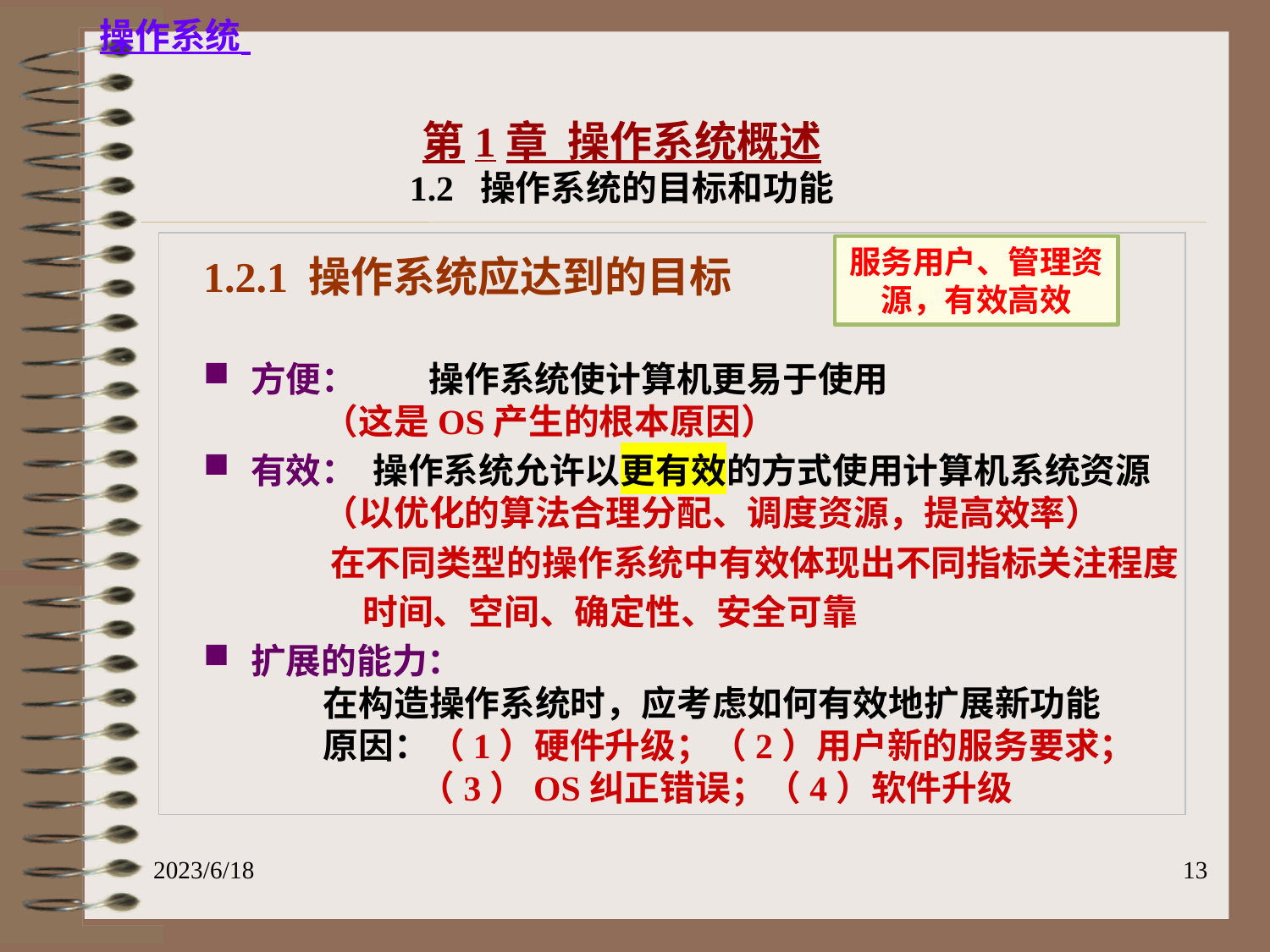

第1章  操作系统概述
1.2  操作系统的目标和功能

服务用户、管理资源，有效高效
1.2.1 操作系统应达到的目标

方便：         操作系统使计算机更易于使用
         （这是OS产生的根本原因）
有效：  操作系统允许以更有效的方式使用计算机系统资源
         （以优化的算法合理分配、调度资源，提高效率）
	在不同类型的操作系统中有效体现出不同指标关注程度
	   时间、空间、确定性、安全可靠
扩展的能力：
         在构造操作系统时，应考虑如何有效地扩展新功能
         原因：（1）硬件升级；（2）用户新的服务要求；
                     （3）OS纠正错误；（4）软件升级
2023/6/18
13